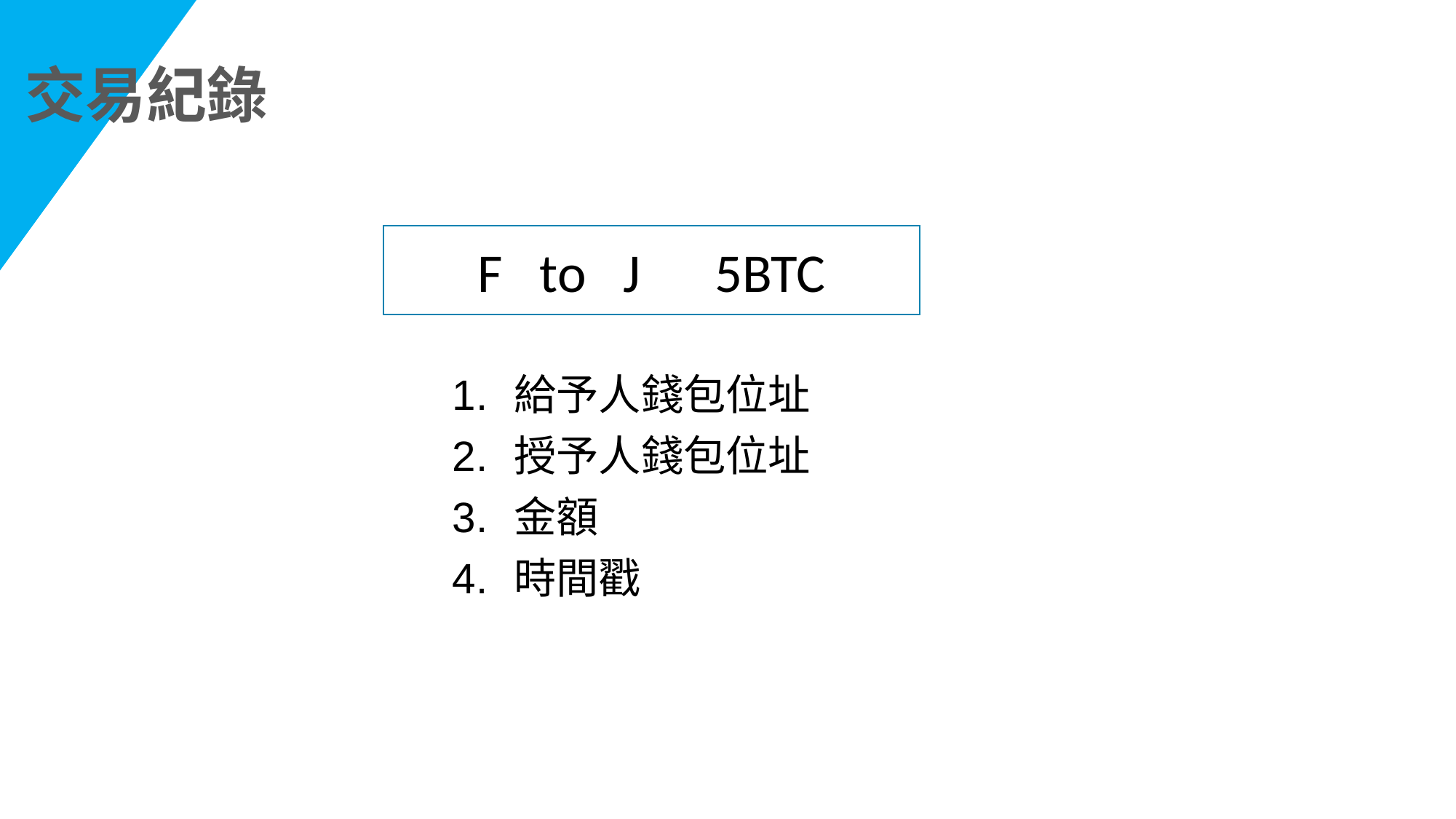

交易紀錄
F   to   J      5BTC
給予人錢包位址
授予人錢包位址
金額
時間戳